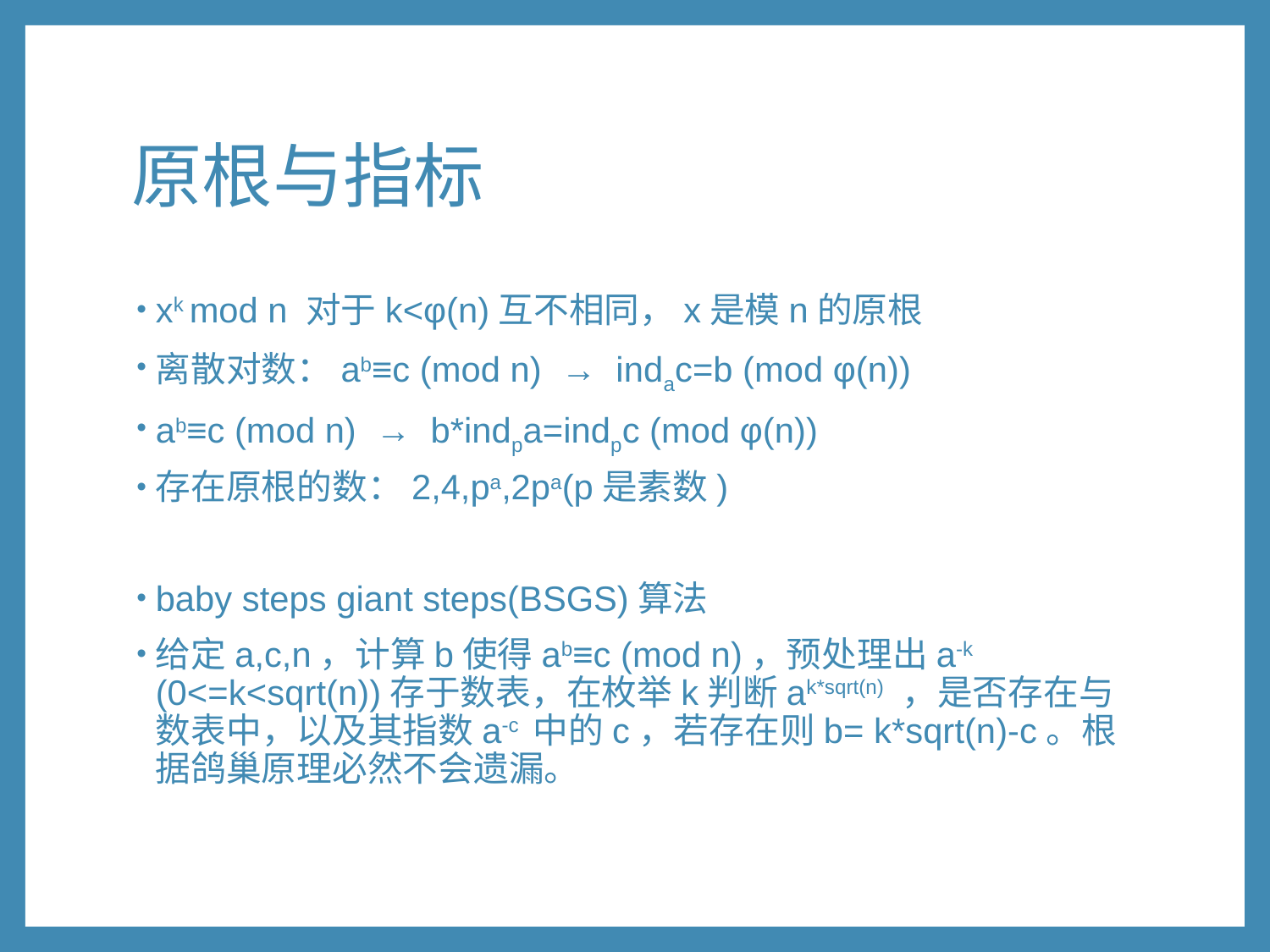

# 原根与指标
xk mod n 对于k<φ(n)互不相同，x是模n的原根
离散对数：ab≡c (mod n)  →  indac=b (mod φ(n))
ab≡c (mod n)  →  b*indpa=indpc (mod φ(n))
存在原根的数：2,4,pa,2pa(p是素数)

baby steps giant steps(BSGS)算法
给定a,c,n，计算b使得ab≡c (mod n)，预处理出a-k (0<=k<sqrt(n))存于数表，在枚举k判断ak*sqrt(n) ，是否存在与数表中，以及其指数a-c 中的c，若存在则b= k*sqrt(n)-c。根据鸽巢原理必然不会遗漏。